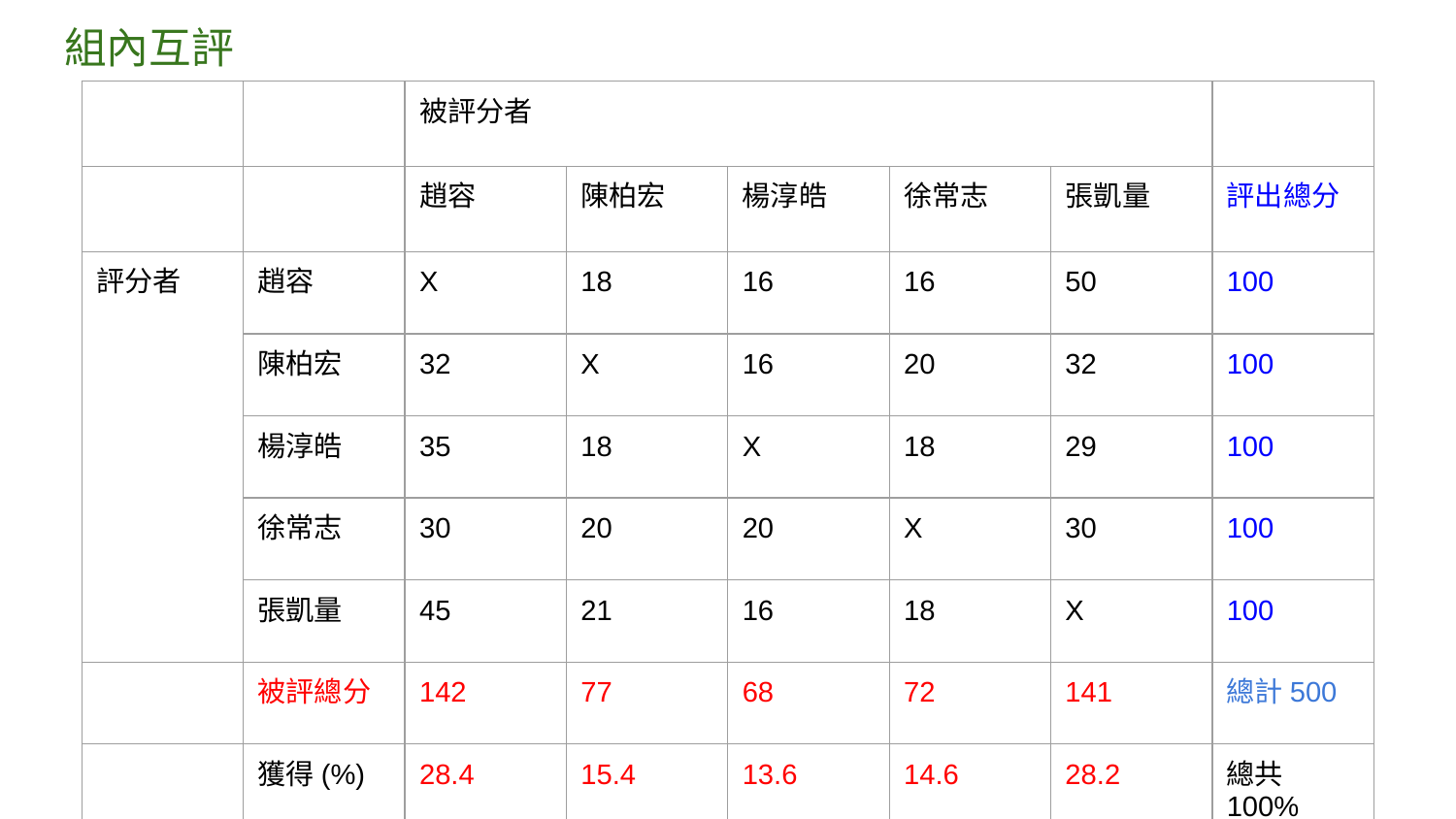

# 組內互評
|  |  | 被評分者 |  |  |  |  |  |
| --- | --- | --- | --- | --- | --- | --- | --- |
|  |  | 趙容 | 陳柏宏 | 楊淳皓 | 徐常志 | 張凱量 | 評出總分 |
| 評分者 | 趙容 | X | 18 | 16 | 16 | 50 | 100 |
|  | 陳柏宏 | 32 | X | 16 | 20 | 32 | 100 |
|  | 楊淳皓 | 35 | 18 | X | 18 | 29 | 100 |
|  | 徐常志 | 30 | 20 | 20 | X | 30 | 100 |
|  | 張凱量 | 45 | 21 | 16 | 18 | X | 100 |
|  | 被評總分 | 142 | 77 | 68 | 72 | 141 | 總計500 |
|  | 獲得(%) | 28.4 | 15.4 | 13.6 | 14.6 | 28.2 | 總共100% |